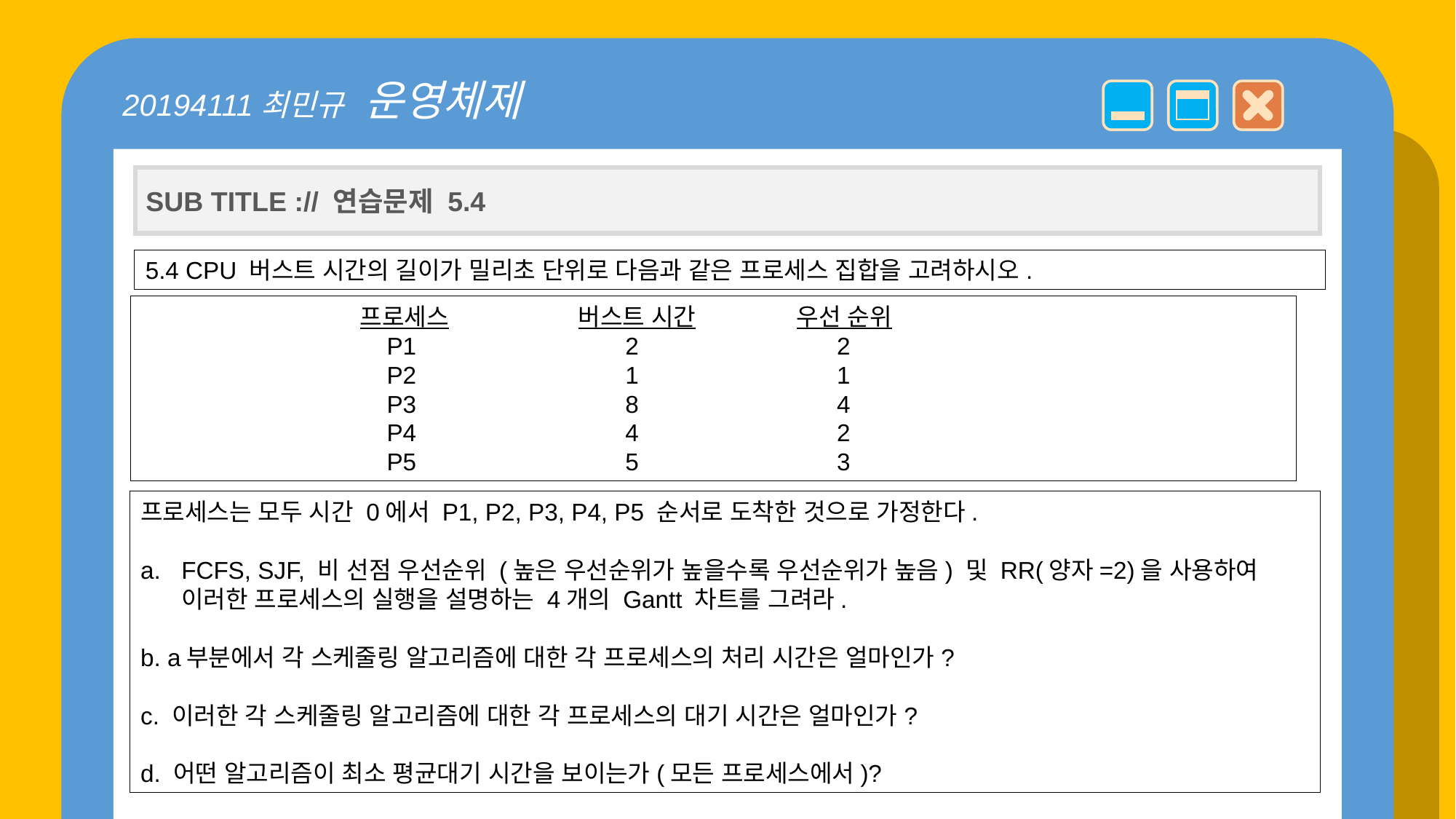

20194111최민규  운영체제

SUB TITLE :// 연습문제 5.4
5.4 CPU 버스트 시간의 길이가 밀리초 단위로 다음과 같은 프로세스 집합을 고려하시오.
		프로세스		버스트 시간	우선 순위
		    P1		       2		      2
		    P2		       1		      1
		    P3		       8		      4
		    P4		       4		      2
		    P5		       5		      3
프로세스는 모두 시간 0에서 P1, P2, P3, P4, P5 순서로 도착한 것으로 가정한다.

FCFS, SJF, 비 선점 우선순위 (높은 우선순위가 높을수록 우선순위가 높음) 및 RR(양자=2)을 사용하여 이러한 프로세스의 실행을 설명하는 4개의 Gantt 차트를 그려라.

b. a부분에서 각 스케줄링 알고리즘에 대한 각 프로세스의 처리 시간은 얼마인가?

c. 이러한 각 스케줄링 알고리즘에 대한 각 프로세스의 대기 시간은 얼마인가?

d. 어떤 알고리즘이 최소 평균대기 시간을 보이는가(모든 프로세스에서)?